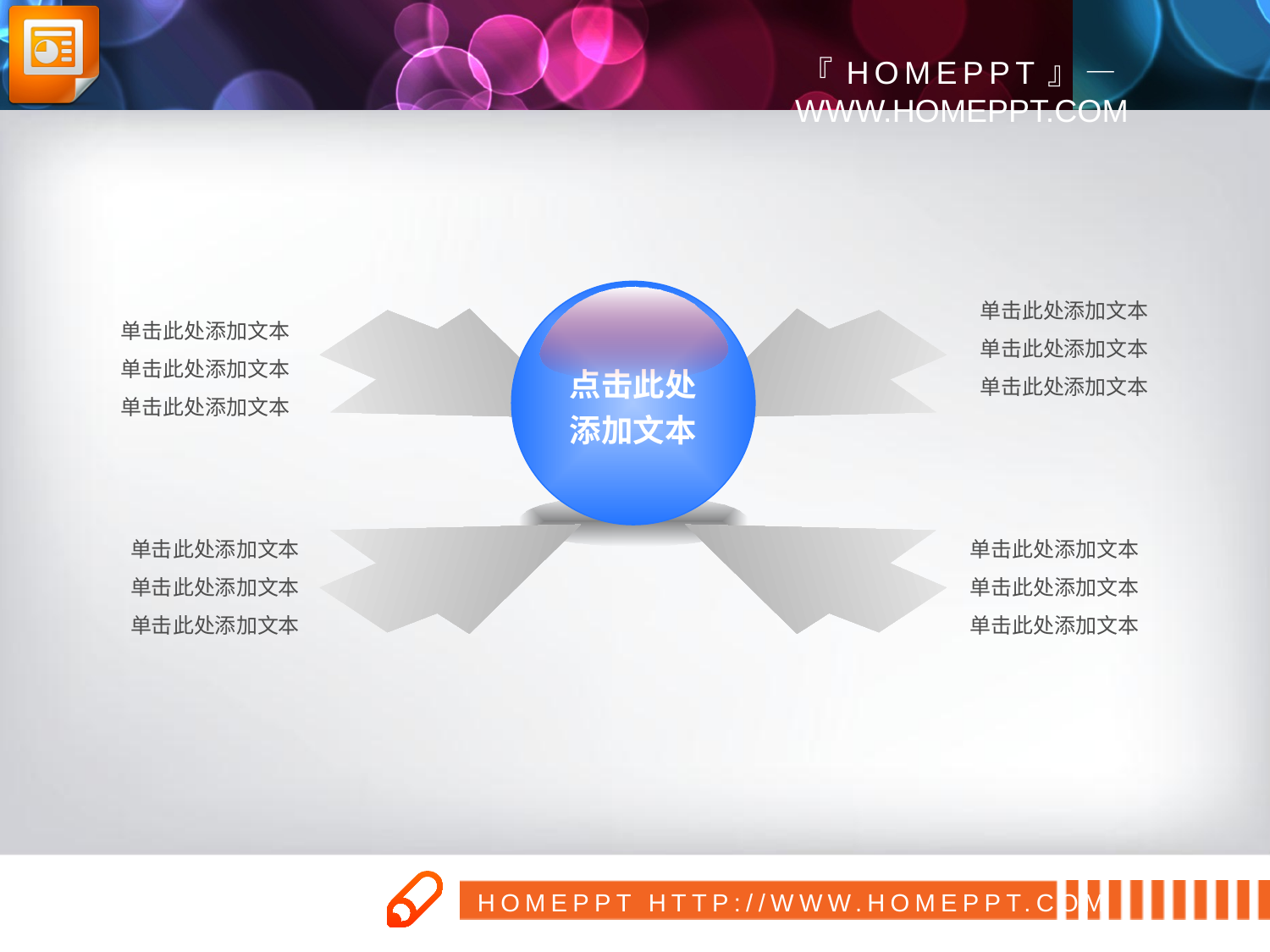

单击此处添加文本
单击此处添加文本
单击此处添加文本
点击此处添加文本

单击此处添加文本
单击此处添加文本
单击此处添加文本

单击此处添加文本
单击此处添加文本
单击此处添加文本
单击此处添加文本
单击此处添加文本
单击此处添加文本